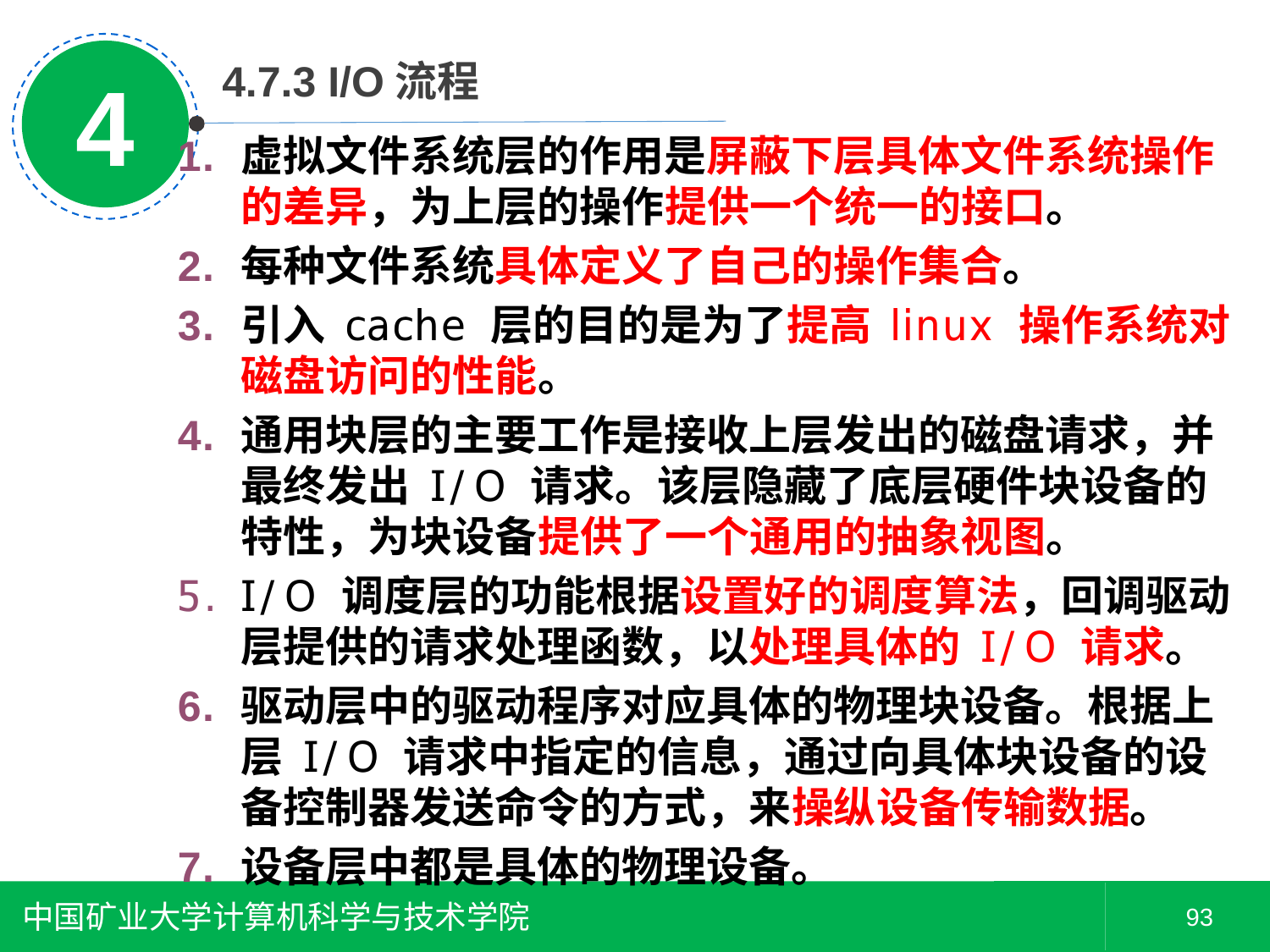

4
  4.7.3 I/O流程

虚拟文件系统层的作用是屏蔽下层具体文件系统操作的差异，为上层的操作提供一个统一的接口。
每种文件系统具体定义了自己的操作集合。
引入 cache 层的目的是为了提高 linux 操作系统对磁盘访问的性能。
通用块层的主要工作是接收上层发出的磁盘请求，并最终发出 I/O 请求。该层隐藏了底层硬件块设备的特性，为块设备提供了一个通用的抽象视图。
I/O 调度层的功能根据设置好的调度算法，回调驱动层提供的请求处理函数，以处理具体的 I/O 请求。
驱动层中的驱动程序对应具体的物理块设备。根据上层 I/O 请求中指定的信息，通过向具体块设备的设备控制器发送命令的方式，来操纵设备传输数据。
设备层中都是具体的物理设备。